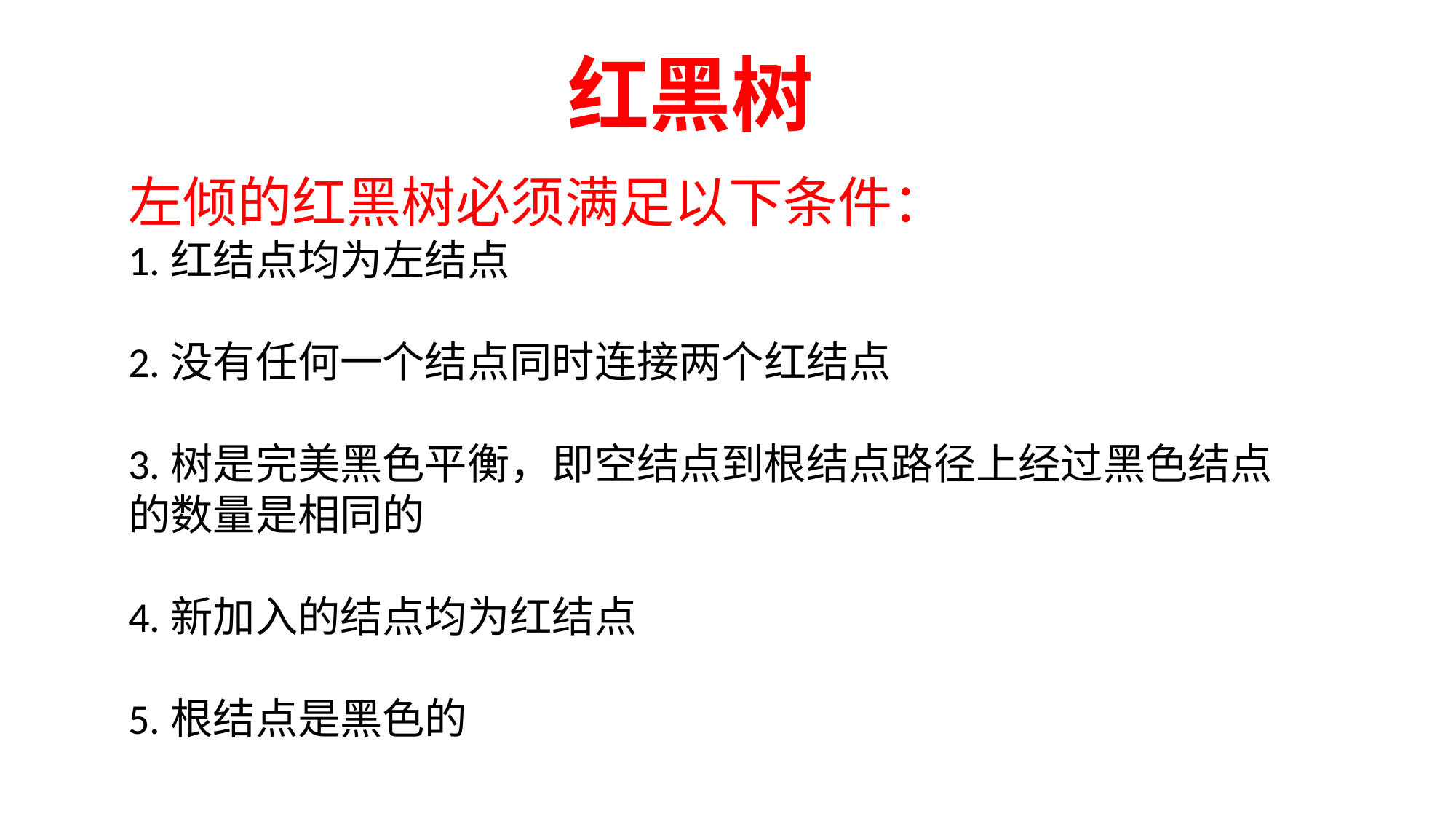

红黑树
左倾的红黑树必须满足以下条件：
1.红结点均为左结点

2.没有任何一个结点同时连接两个红结点

3.树是完美黑色平衡，即空结点到根结点路径上经过黑色结点的数量是相同的

4.新加入的结点均为红结点

5.根结点是黑色的